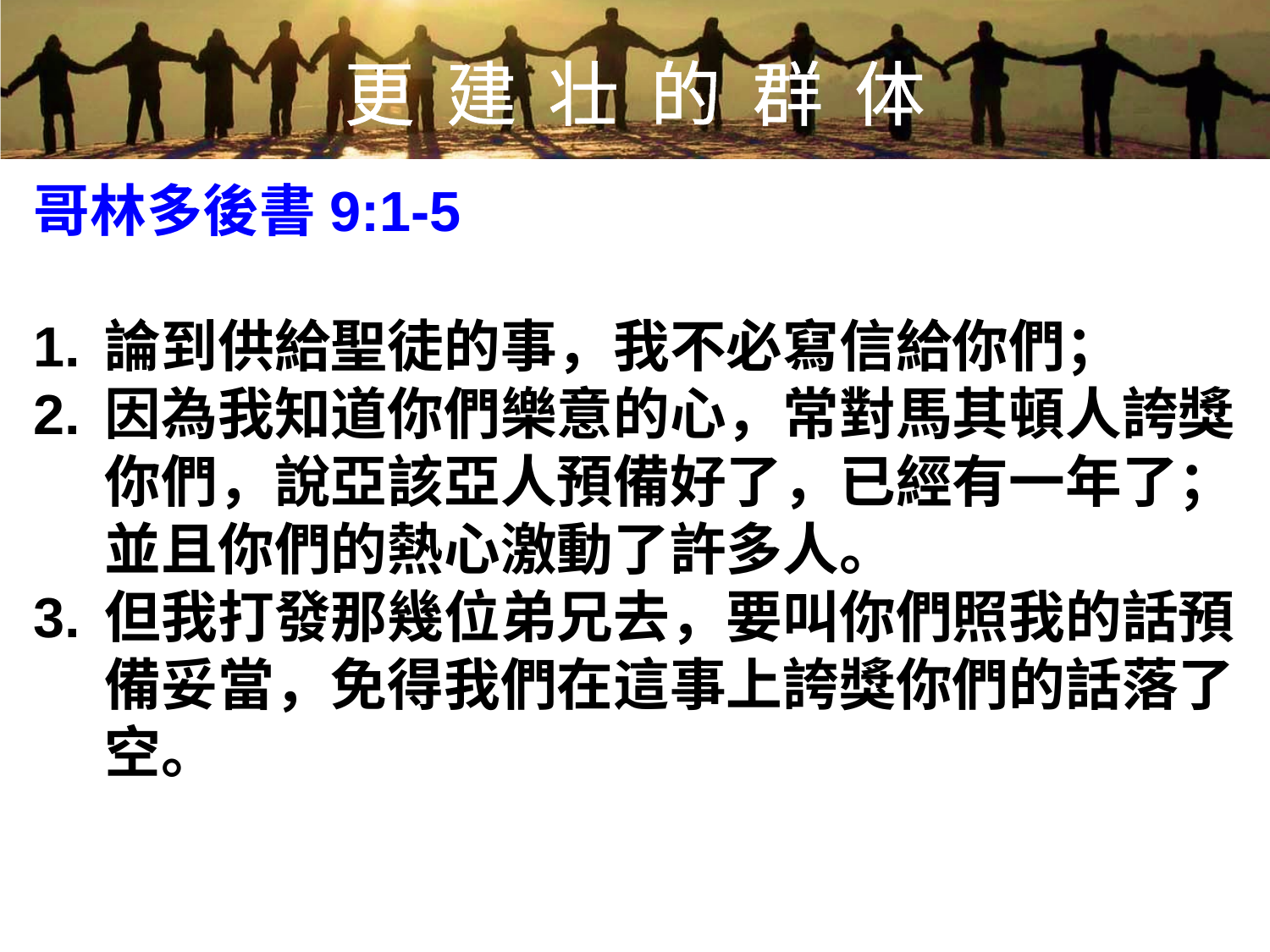

哥林多後書9:1-5

論到供給聖徒的事，我不必寫信給你們；
因為我知道你們樂意的心，常對馬其頓人誇獎你們，說亞該亞人預備好了，已經有一年了；並且你們的熱心激動了許多人。
但我打發那幾位弟兄去，要叫你們照我的話預備妥當，免得我們在這事上誇獎你們的話落了空。